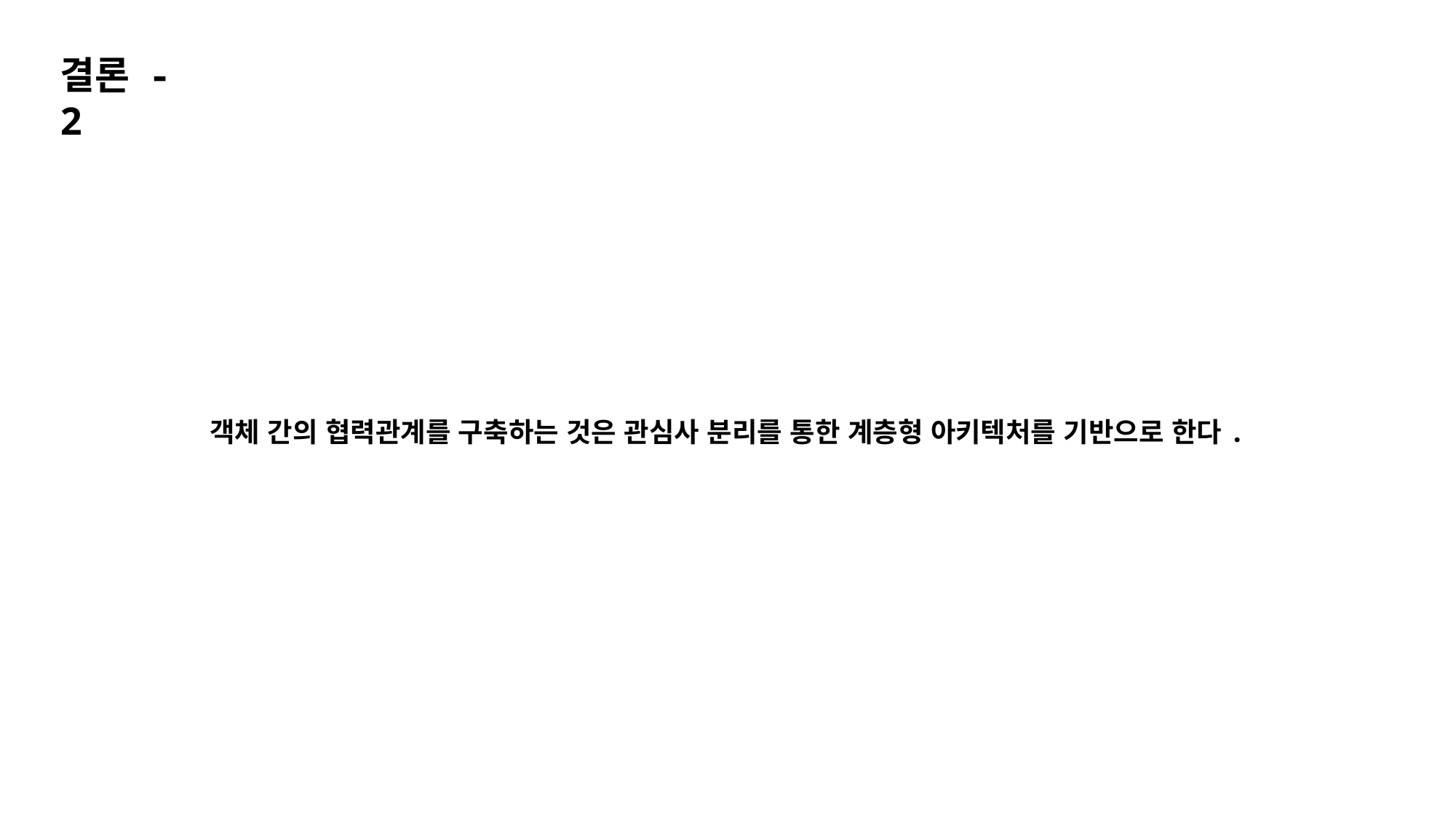

결론 - 2
객체 간의 협력관계를 구축하는 것은 관심사 분리를 통한 계층형 아키텍처를 기반으로 한다.